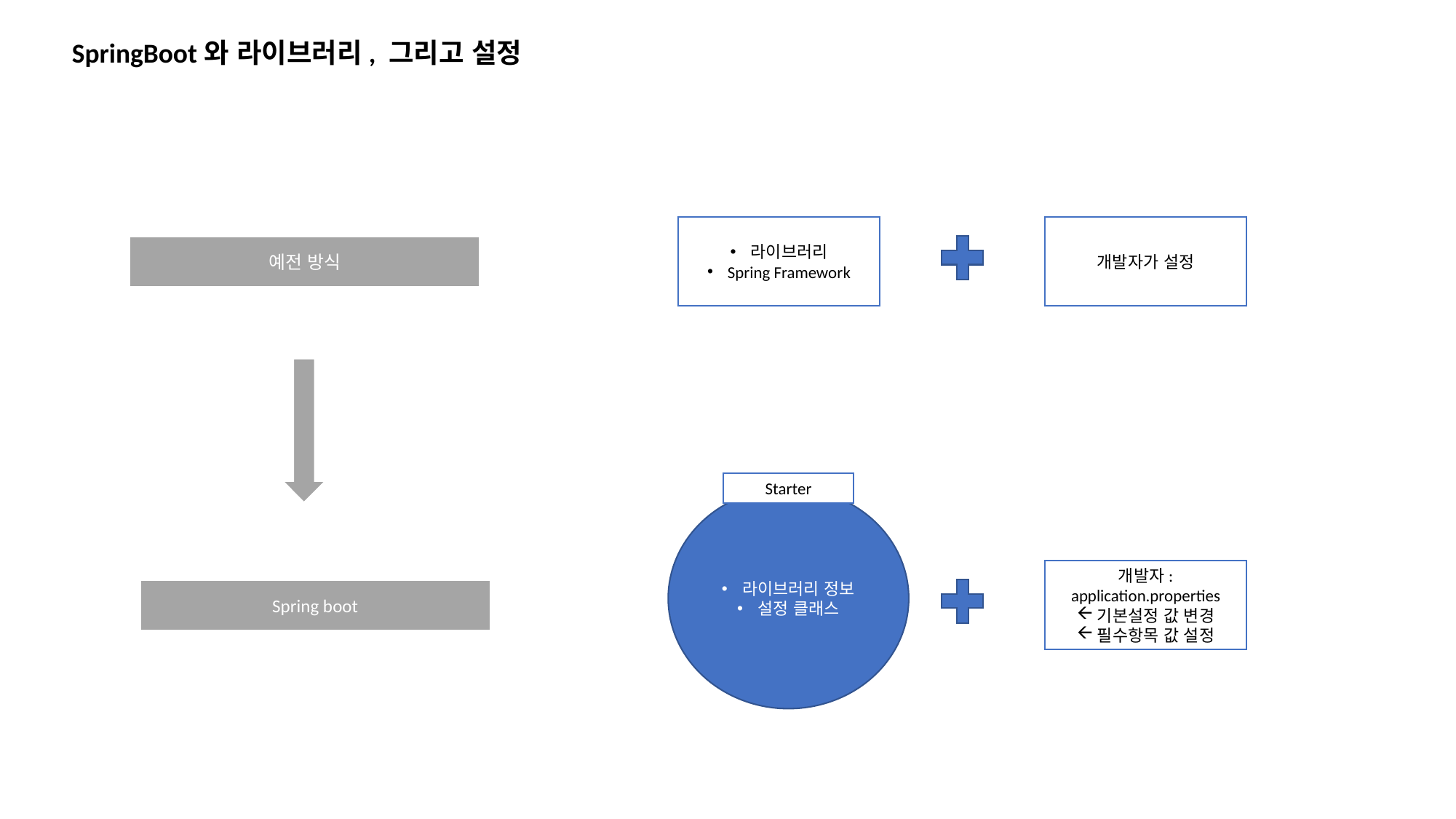

SpringBoot와 라이브러리, 그리고 설정
라이브러리
Spring Framework
개발자가 설정
예전 방식

Starter
라이브러리 정보
설정 클래스
개발자:
application.properties
기본설정 값 변경
필수항목 값 설정
Spring boot